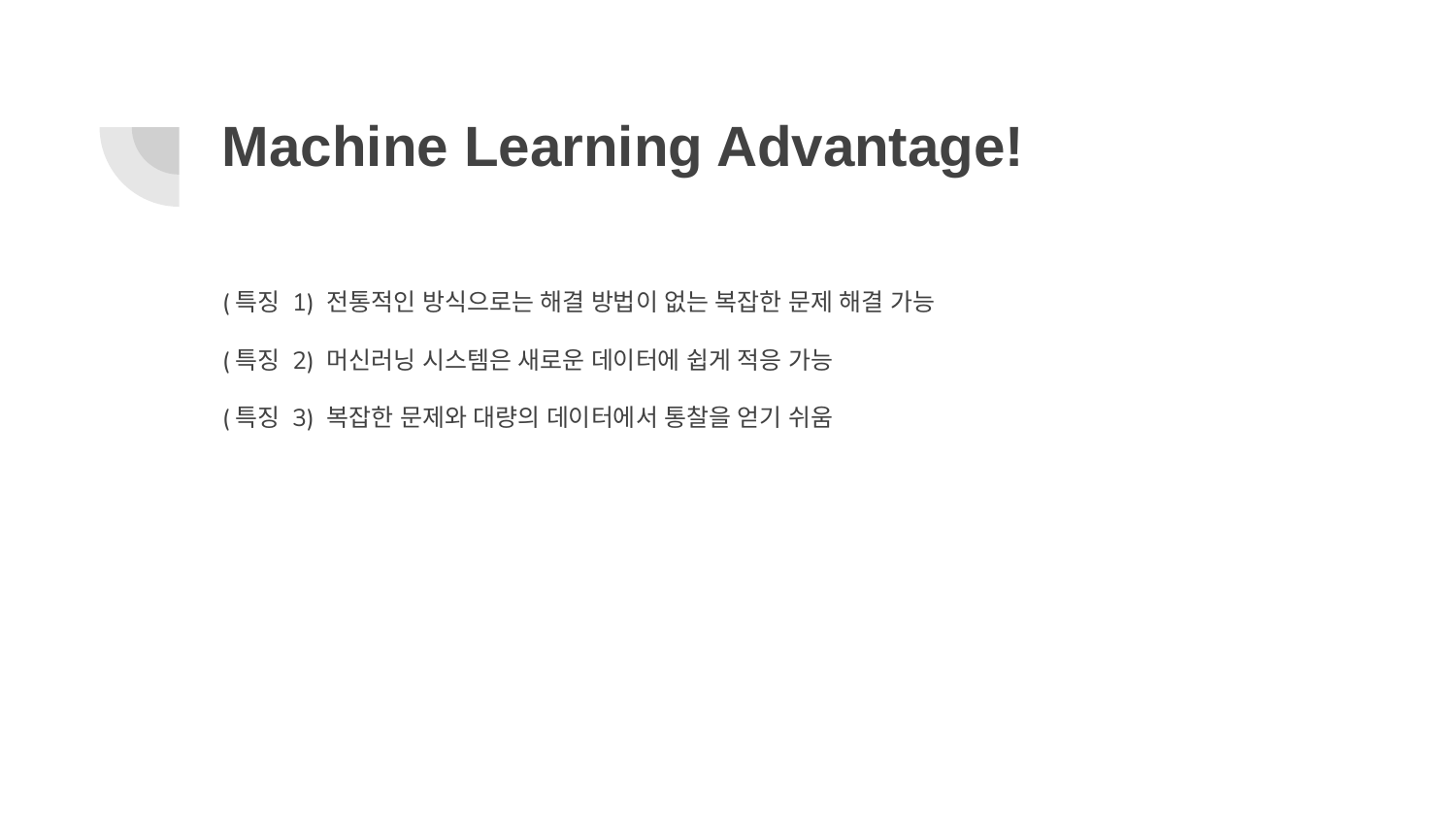

# Machine Learning Advantage!
(특징 1) 전통적인 방식으로는 해결 방법이 없는 복잡한 문제 해결 가능
(특징 2) 머신러닝 시스템은 새로운 데이터에 쉽게 적응 가능
(특징 3) 복잡한 문제와 대량의 데이터에서 통찰을 얻기 쉬움